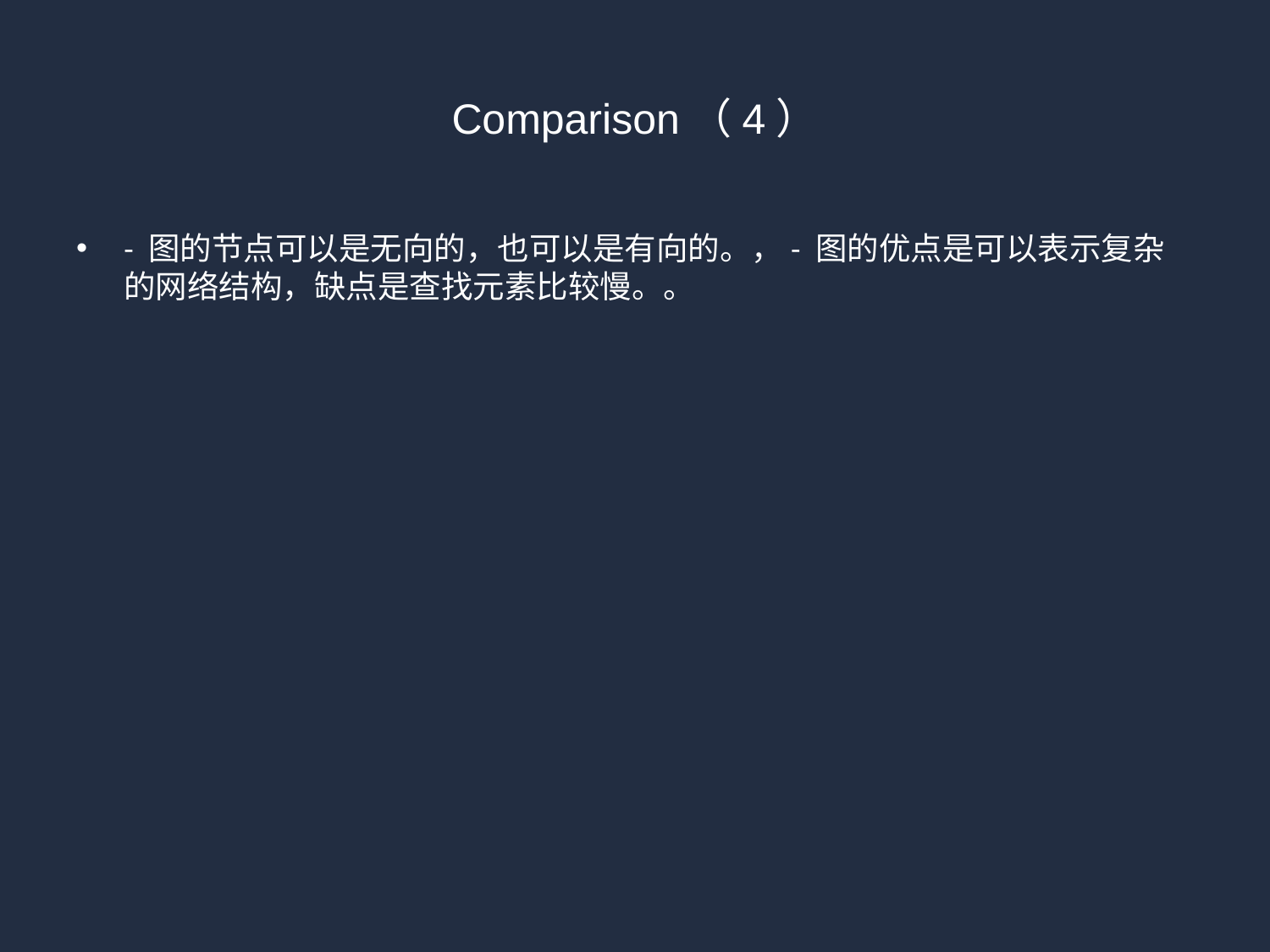

# Comparison（4）
- 图的节点可以是无向的，也可以是有向的。，- 图的优点是可以表示复杂的网络结构，缺点是查找元素比较慢。。